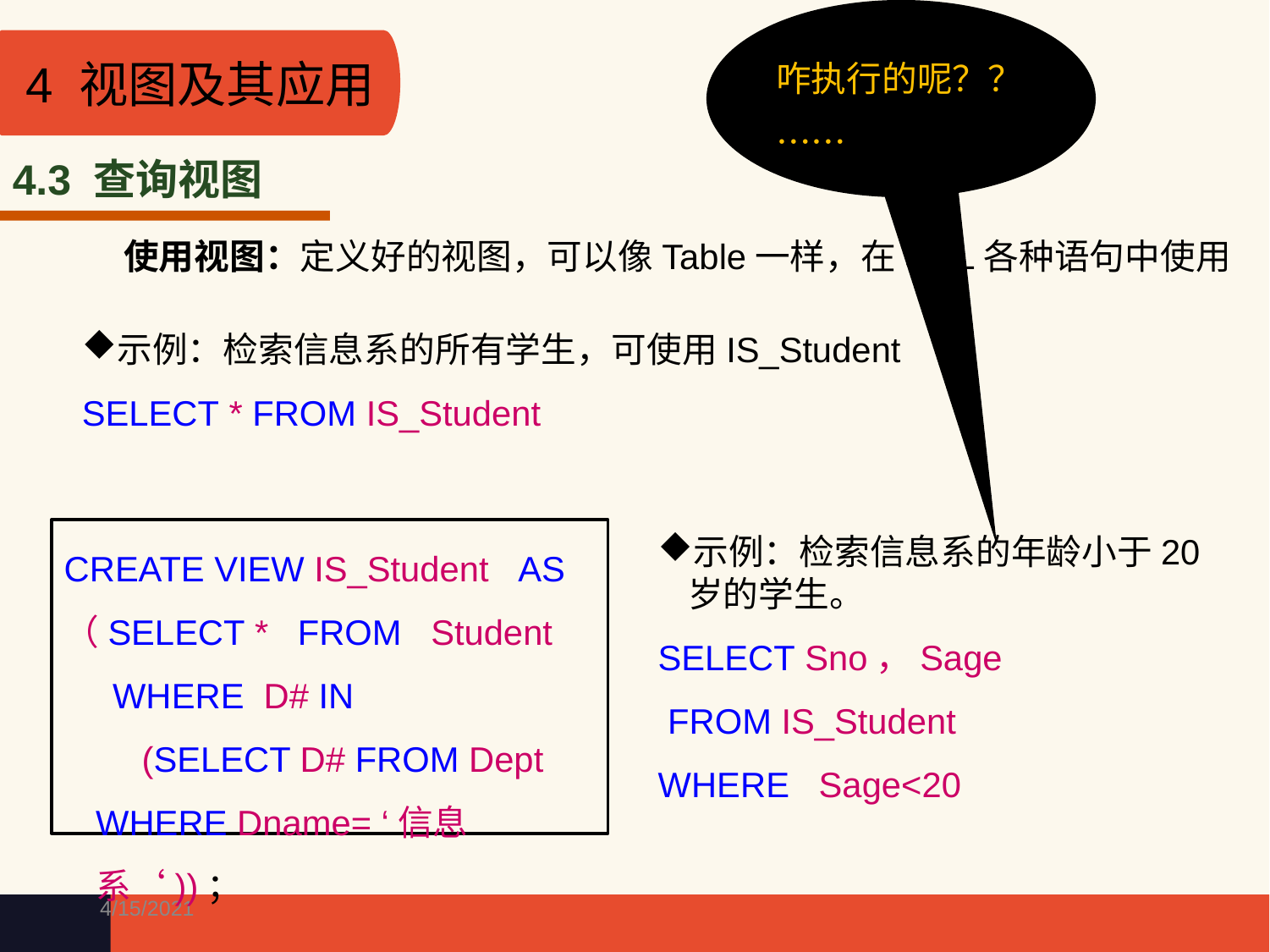

咋执行的呢？？……
4 视图及其应用
4.3 查询视图

使用视图：定义好的视图，可以像Table一样，在SQL各种语句中使用
示例：检索信息系的所有学生，可使用IS_Student
SELECT * FROM IS_Student

CREATE VIEW IS_Student   AS
（SELECT *   FROM   Student
     WHERE  D# IN
        (SELECT D# FROM Dept WHERE Dname= ‘信息系‘))；
示例：检索信息系的年龄小于20岁的学生。
SELECT Sno，Sage
 FROM IS_Student
WHERE   Sage<20

4/15/2021